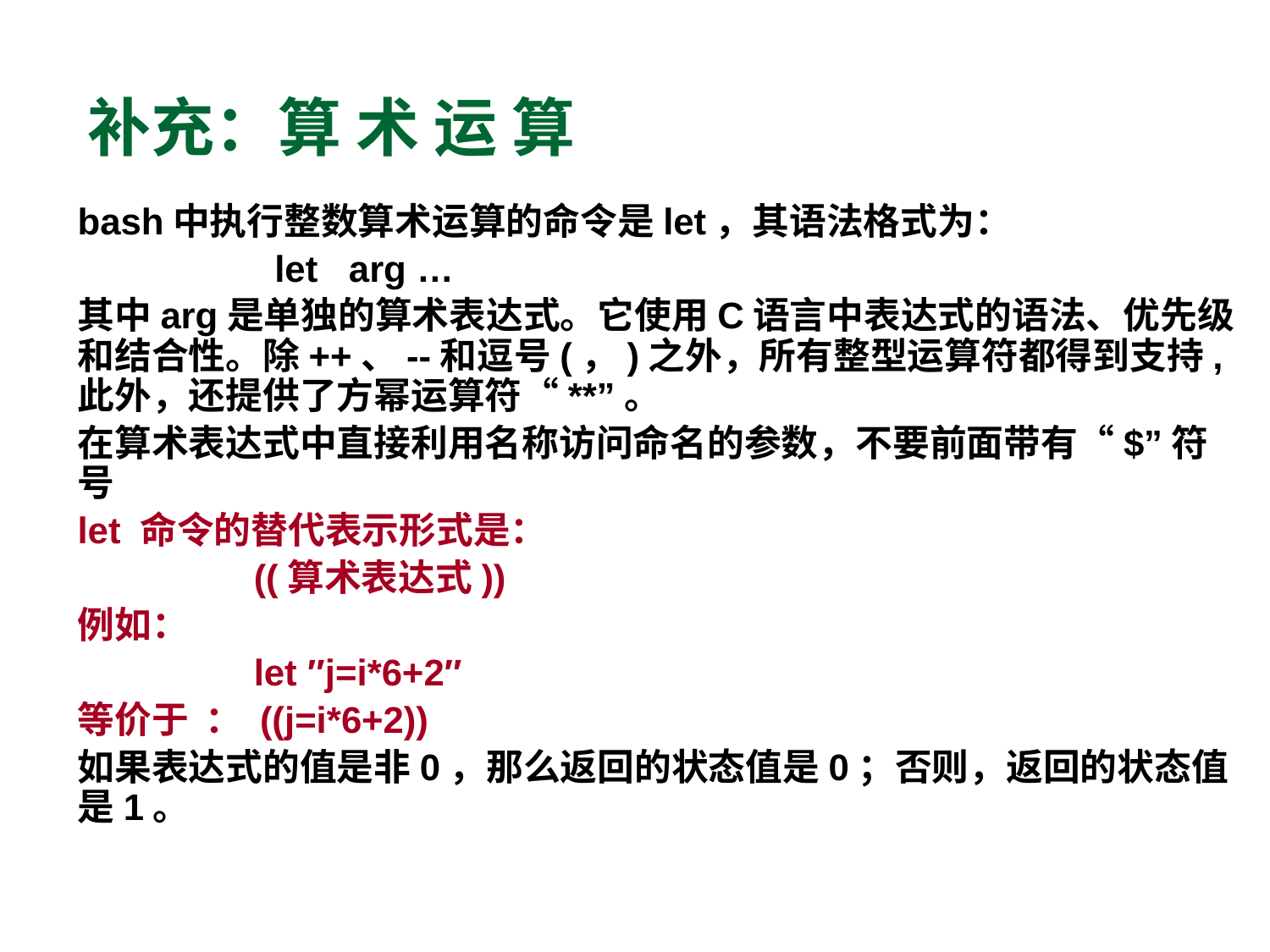

# 补充：算 术 运 算
bash中执行整数算术运算的命令是let，其语法格式为：
                   let   arg …
其中arg是单独的算术表达式。它使用C语言中表达式的语法、优先级和结合性。除++、--和逗号(，)之外，所有整型运算符都得到支持,此外，还提供了方幂运算符“**”。
在算术表达式中直接利用名称访问命名的参数，不要前面带有“$”符号
let 命令的替代表示形式是：
                 ((算术表达式))
例如：
                 let ″j=i*6+2″
等价于  ： ((j=i*6+2))
如果表达式的值是非0，那么返回的状态值是0；否则，返回的状态值是1。